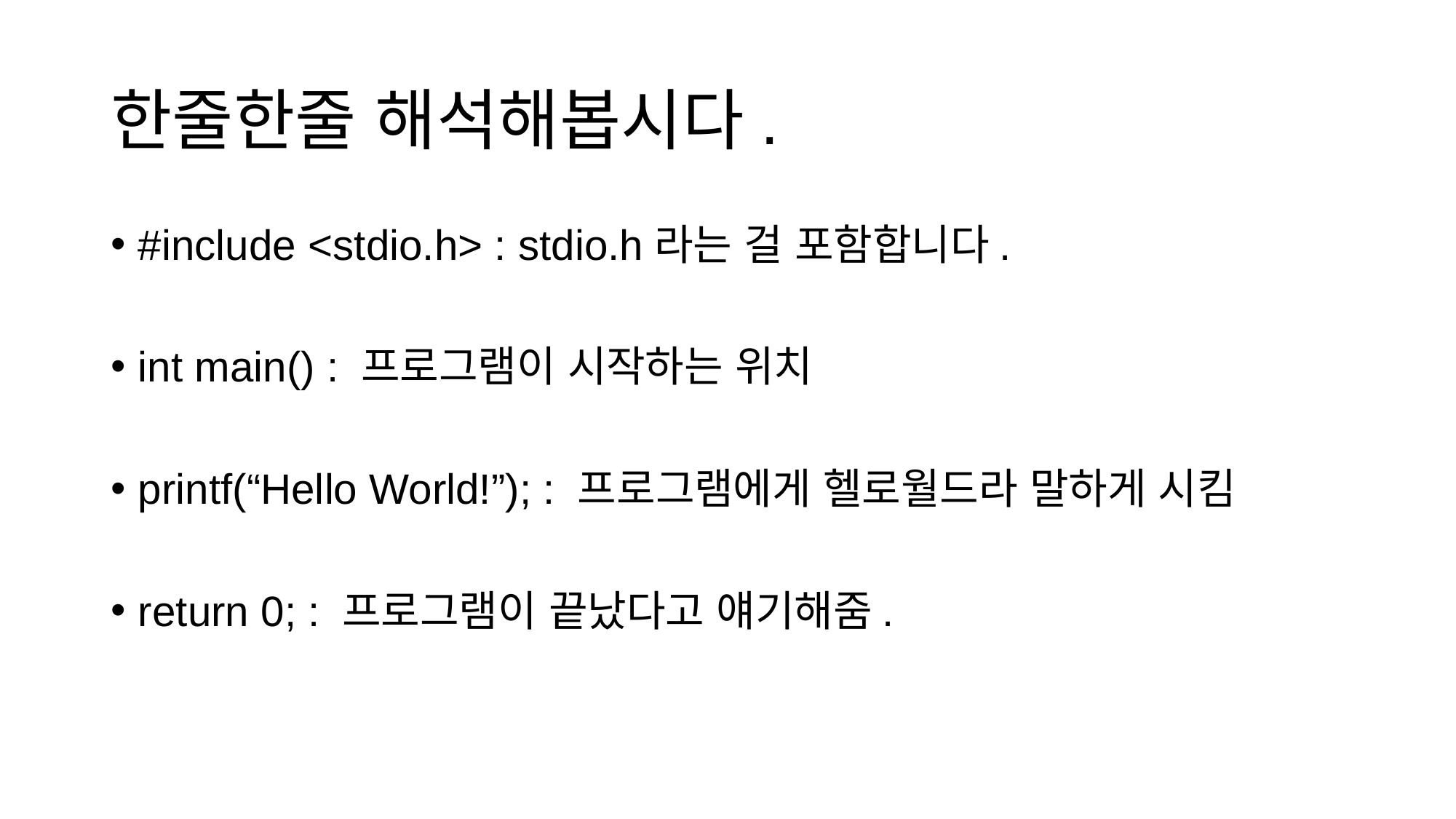

# 한줄한줄 해석해봅시다.
#include <stdio.h> : stdio.h라는 걸 포함합니다.

int main() : 프로그램이 시작하는 위치

printf(“Hello World!”); : 프로그램에게 헬로월드라 말하게 시킴

return 0; : 프로그램이 끝났다고 얘기해줌.